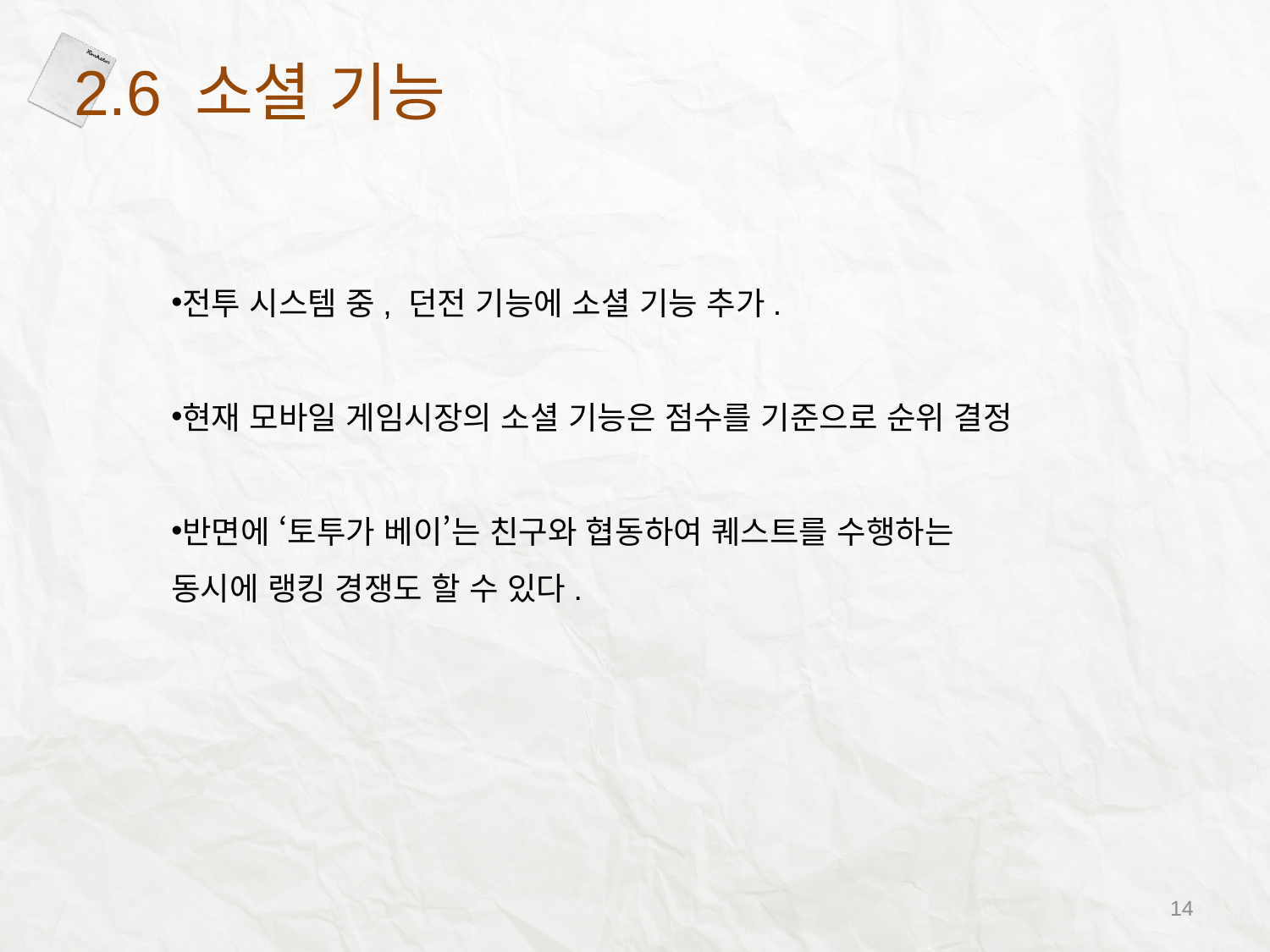

2.6 소셜 기능
전투 시스템 중, 던전 기능에 소셜 기능 추가.

현재 모바일 게임시장의 소셜 기능은 점수를 기준으로 순위 결정

반면에 ‘토투가 베이’는 친구와 협동하여 퀘스트를 수행하는 동시에 랭킹 경쟁도 할 수 있다.

14